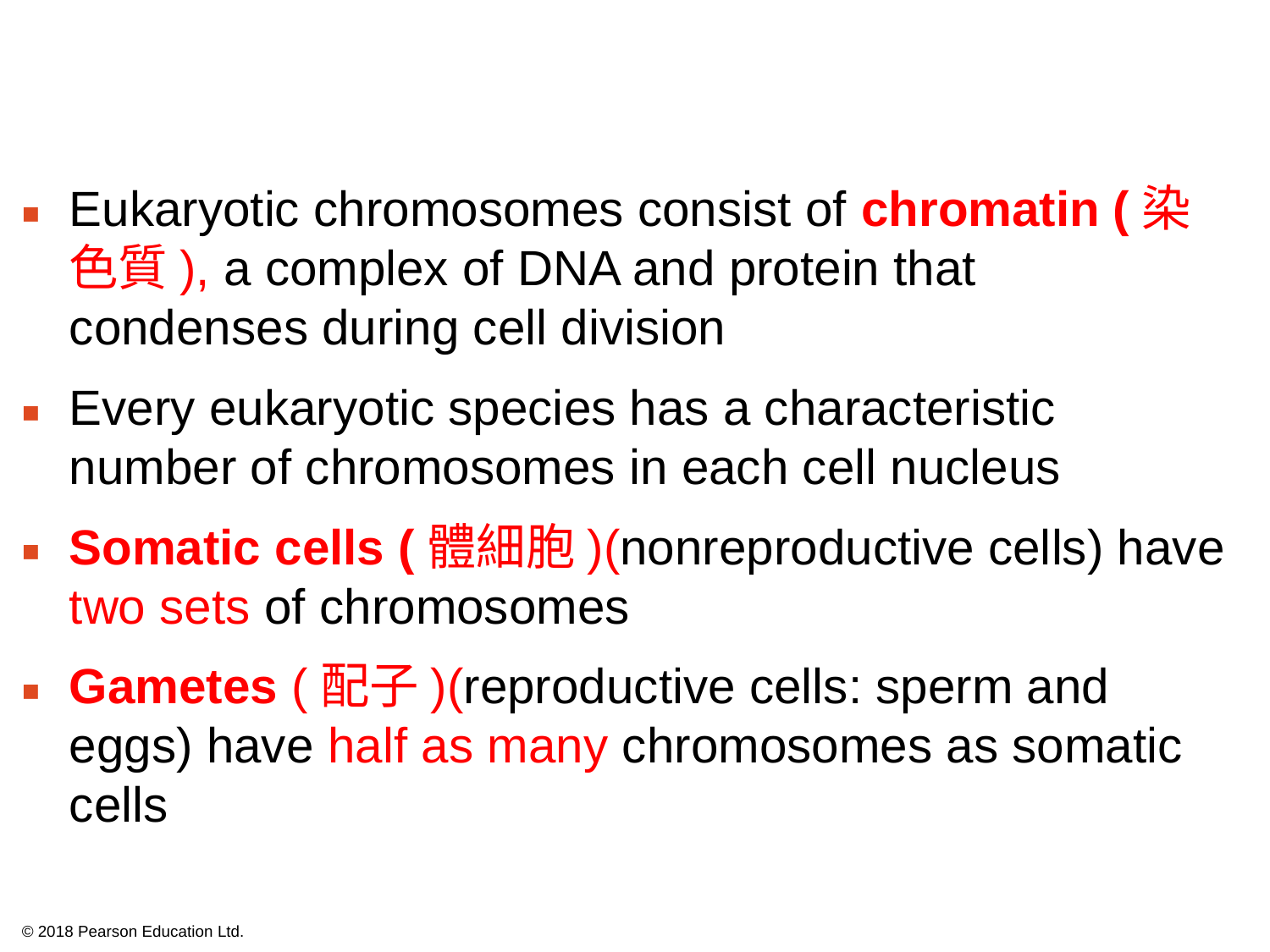

Eukaryotic chromosomes consist of chromatin (染色質), a complex of DNA and protein that condenses during cell division
Every eukaryotic species has a characteristic number of chromosomes in each cell nucleus
Somatic cells (體細胞)(nonreproductive cells) have two sets of chromosomes
Gametes (配子)(reproductive cells: sperm and eggs) have half as many chromosomes as somatic cells
© 2018 Pearson Education Ltd.